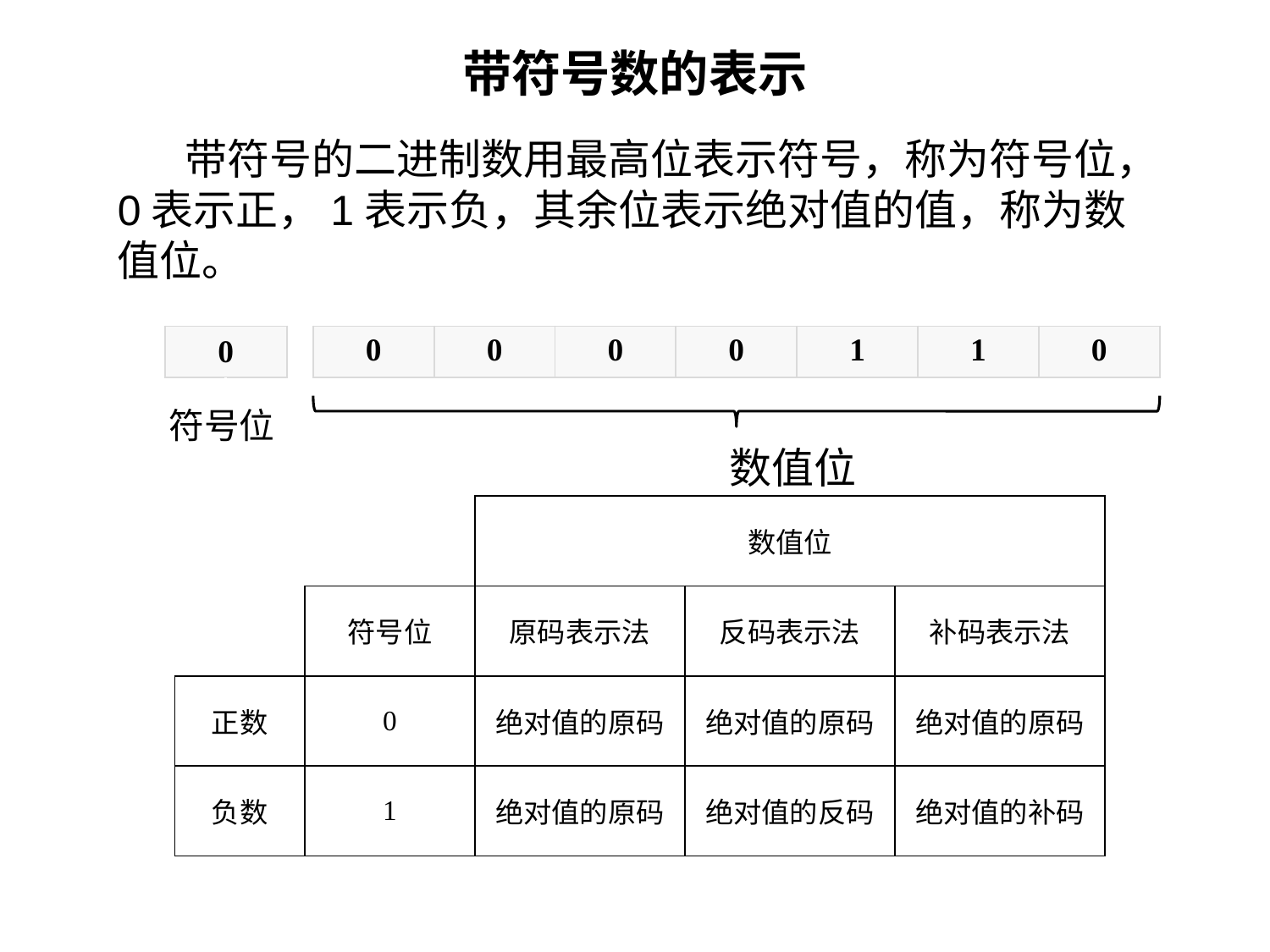

带符号数的表示
      带符号的二进制数用最高位表示符号，称为符号位，0表示正，1表示负，其余位表示绝对值的值，称为数值位。
| 0 |
| --- |
| 0 | 0 | 0 | 0 | 1 | 1 | 0 |
| --- | --- | --- | --- | --- | --- | --- |
符号位
数值位
| 数值位 |
| --- |
| 符号位 |
| --- |
| 原码表示法 |
| --- |
| 反码表示法 |
| --- |
| 补码表示法 |
| --- |
| 正数 |
| --- |
| 0 |
| --- |
| 绝对值的原码 |
| --- |
| 绝对值的原码 |
| --- |
| 绝对值的原码 |
| --- |
| 负数 |
| --- |
| 1 |
| --- |
| 绝对值的原码 |
| --- |
| 绝对值的反码 |
| --- |
| 绝对值的补码 |
| --- |